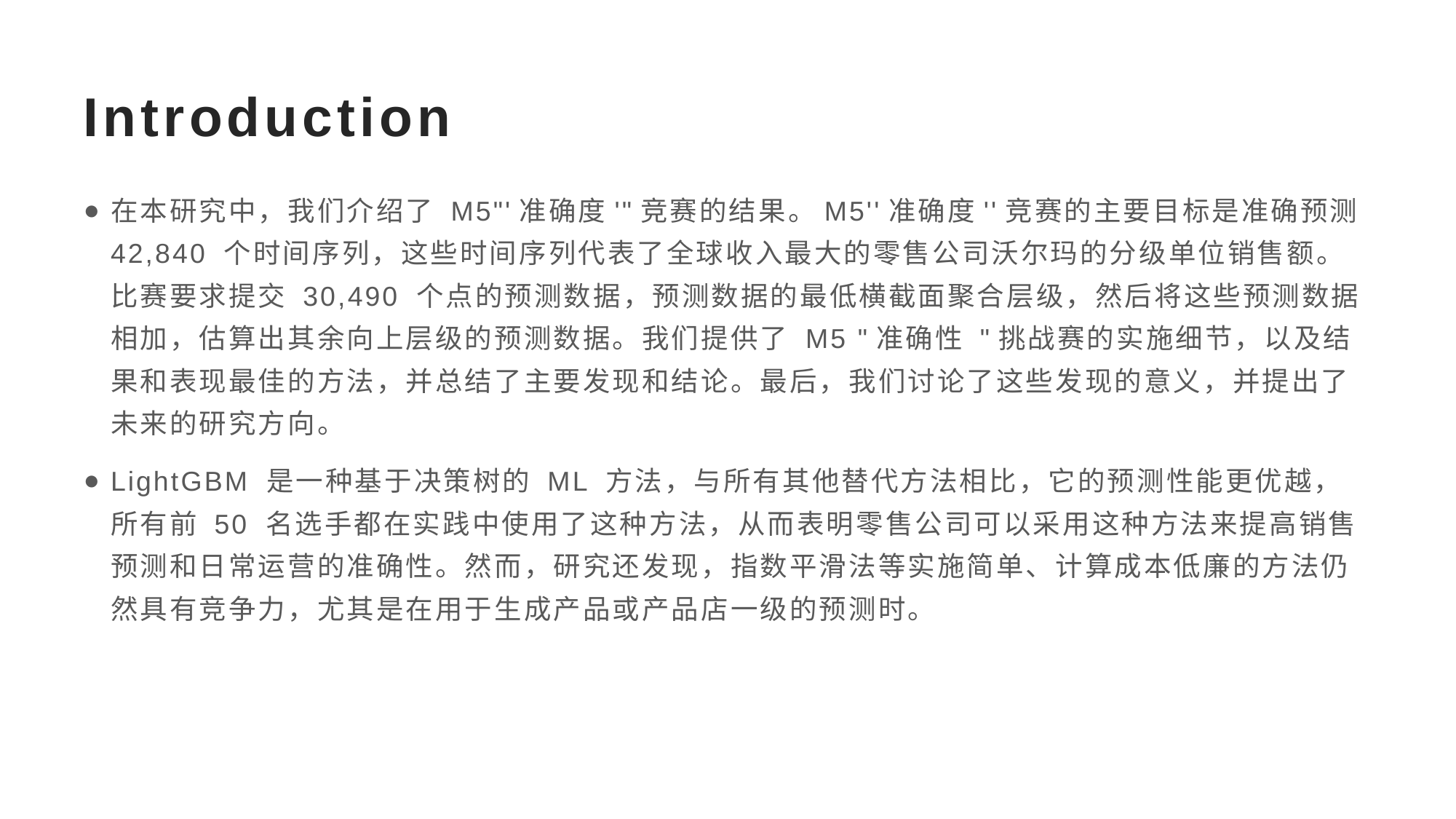

# Introduction
在本研究中，我们介绍了 M5"'准确度'"竞赛的结果。M5''准确度''竞赛的主要目标是准确预测 42,840 个时间序列，这些时间序列代表了全球收入最大的零售公司沃尔玛的分级单位销售额。比赛要求提交 30,490 个点的预测数据，预测数据的最低横截面聚合层级，然后将这些预测数据相加，估算出其余向上层级的预测数据。我们提供了 M5 "准确性 "挑战赛的实施细节，以及结果和表现最佳的方法，并总结了主要发现和结论。最后，我们讨论了这些发现的意义，并提出了未来的研究方向。
LightGBM 是一种基于决策树的 ML 方法，与所有其他替代方法相比，它的预测性能更优越，所有前 50 名选手都在实践中使用了这种方法，从而表明零售公司可以采用这种方法来提高销售预测和日常运营的准确性。然而，研究还发现，指数平滑法等实施简单、计算成本低廉的方法仍然具有竞争力，尤其是在用于生成产品或产品店一级的预测时。